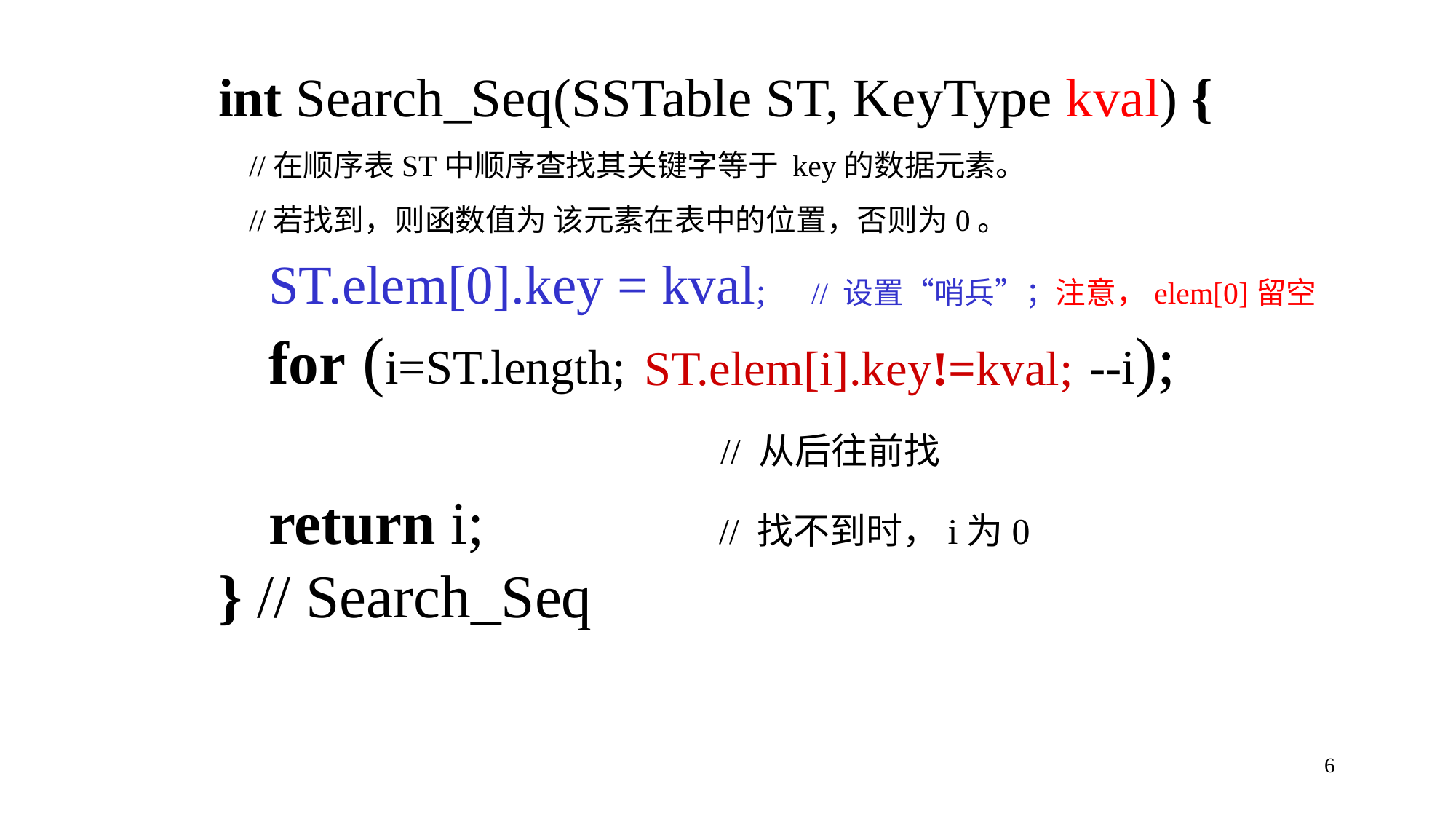

int Search_Seq(SSTable ST, KeyType kval) {
    //在顺序表ST中顺序查找其关键字等于 key的数据元素。
    //若找到，则函数值为 该元素在表中的位置，否则为0。
   ST.elem[0].key = kval;     // 设置“哨兵”；注意，elem[0]留空
   for (i=ST.length;                                      --i);
                              // 从后往前找
   return i;              // 找不到时，i为0
} // Search_Seq
ST.elem[i].key!=kval;
6